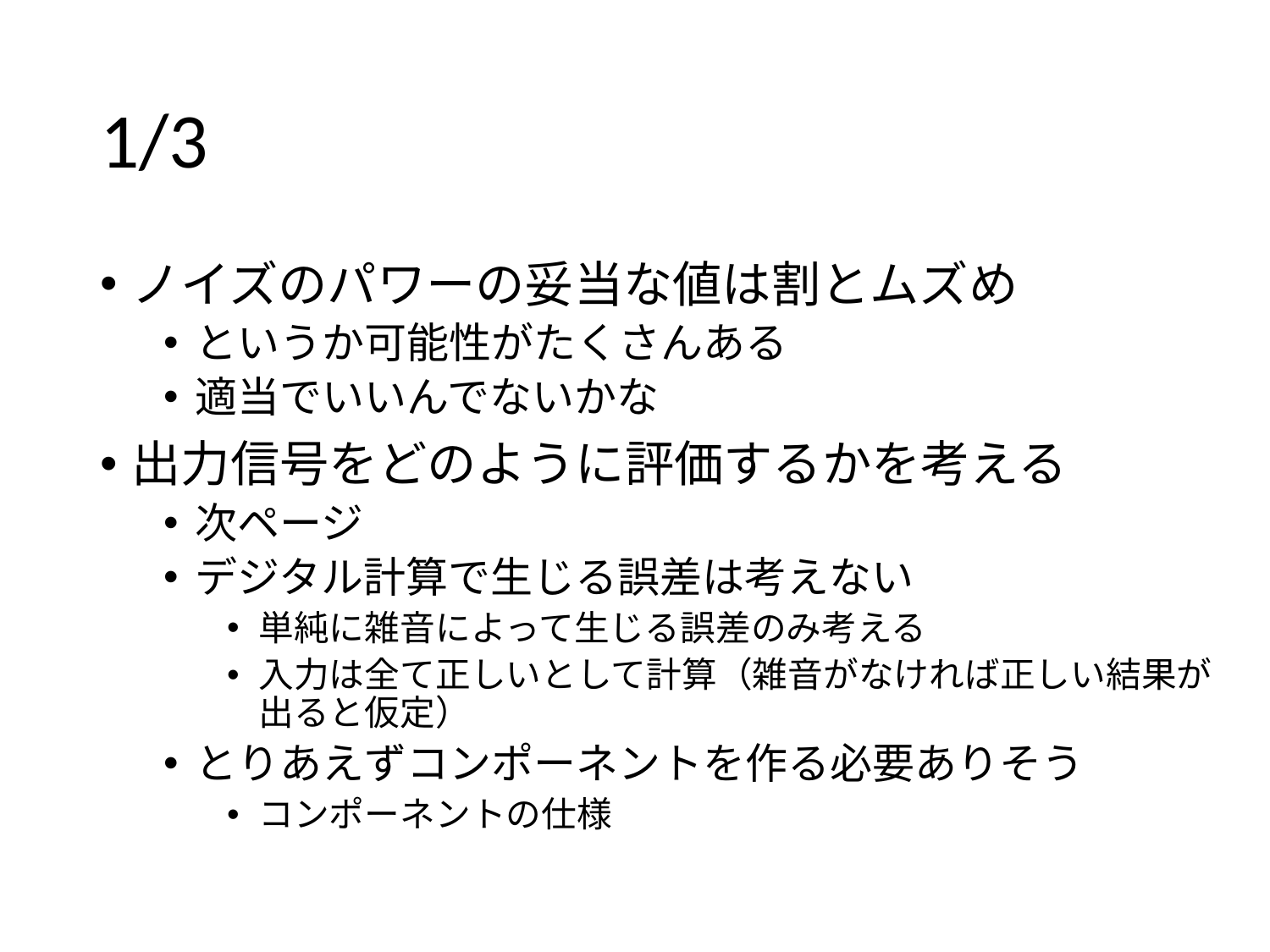

# 1/3
ノイズのパワーの妥当な値は割とムズめ
というか可能性がたくさんある
適当でいいんでないかな
出力信号をどのように評価するかを考える
次ページ
デジタル計算で生じる誤差は考えない
単純に雑音によって生じる誤差のみ考える
入力は全て正しいとして計算（雑音がなければ正しい結果が出ると仮定）
とりあえずコンポーネントを作る必要ありそう
コンポーネントの仕様